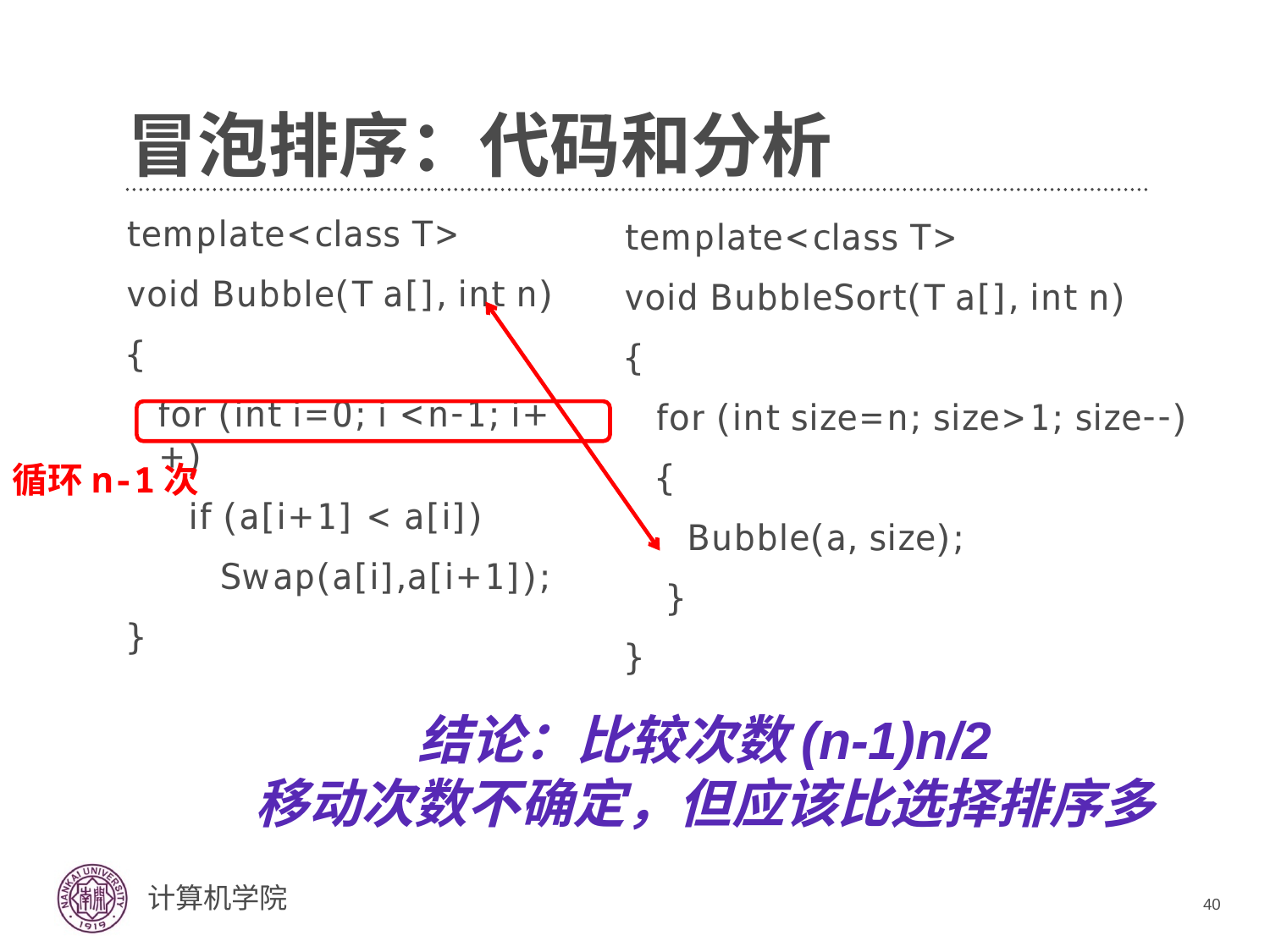

# 冒泡排序：代码和分析
template<class T>
void Bubble(T a[], int n)
{
   for (int i=0; i <n-1; i++)
      if (a[i+1] < a[i])
         Swap(a[i],a[i+1]);
}

template<class T>
void BubbleSort(T a[], int n)
{
   for (int size=n; size>1; size--)
   {
      Bubble(a, size);
    }
}

循环n-1次
结论：比较次数(n-1)n/2
移动次数不确定，但应该比选择排序多
40